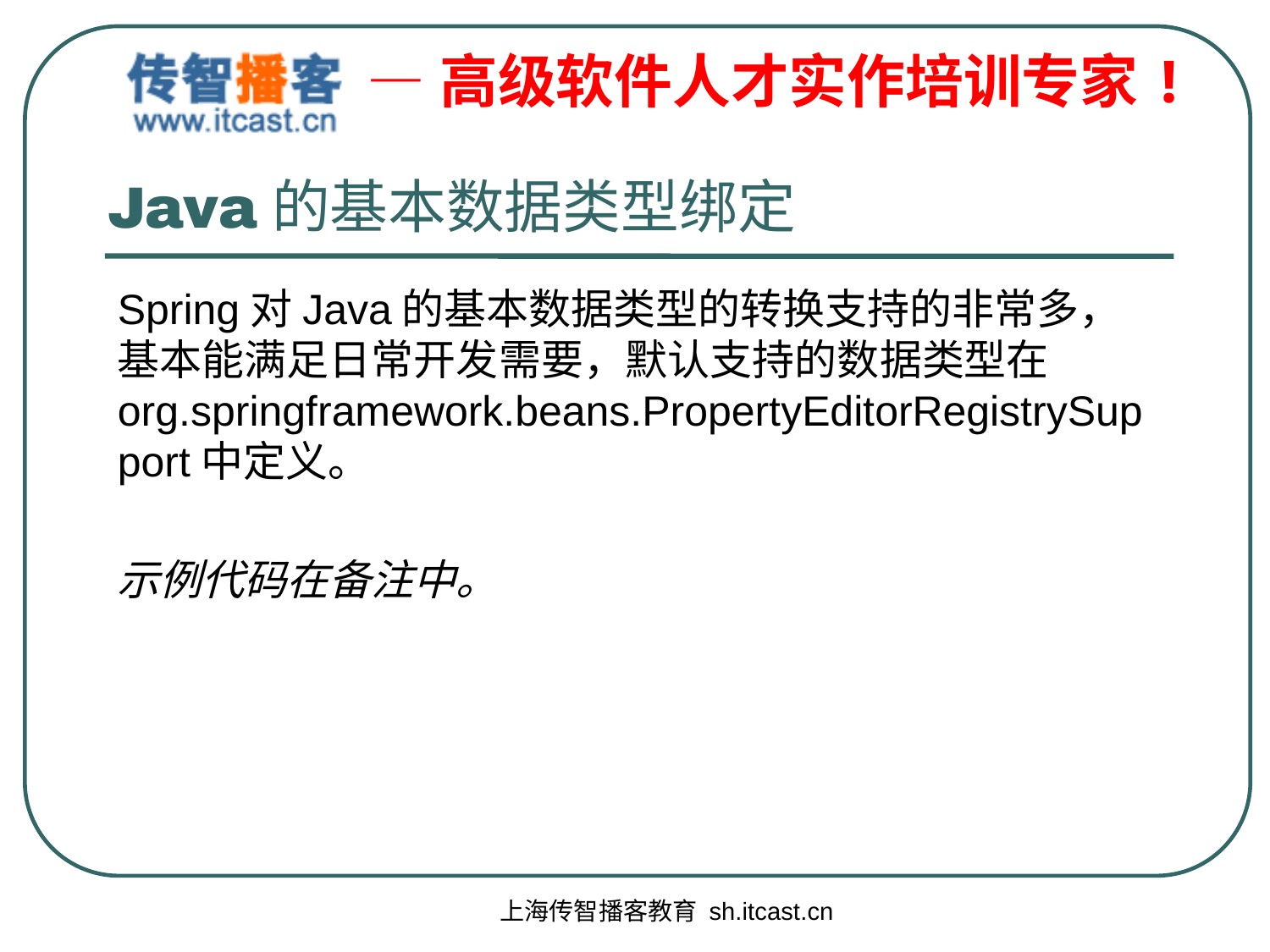

# Java的基本数据类型绑定
Spring对Java的基本数据类型的转换支持的非常多，基本能满足日常开发需要，默认支持的数据类型在org.springframework.beans.PropertyEditorRegistrySupport中定义。

示例代码在备注中。

上海传智播客教育 sh.itcast.cn